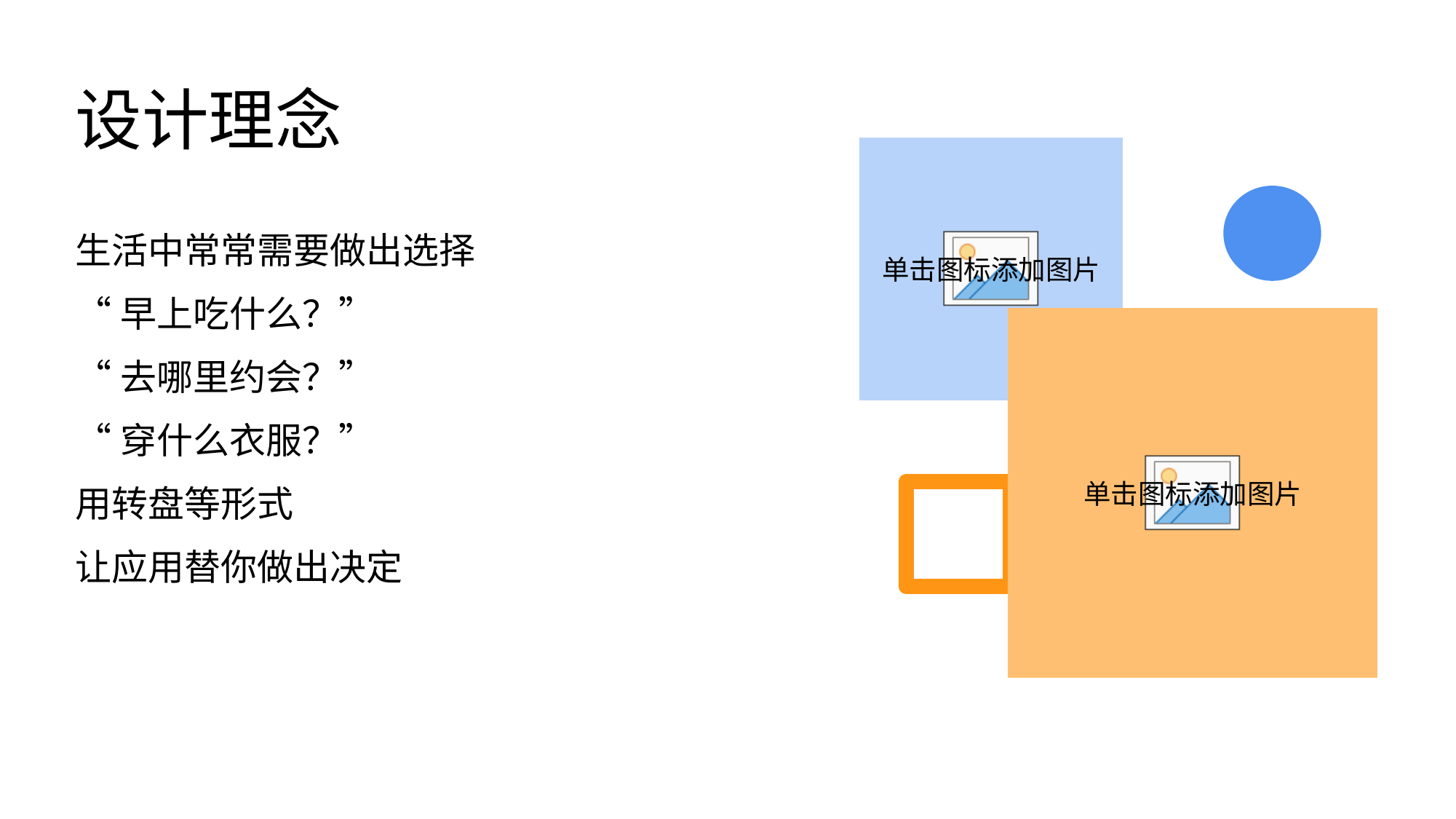

# 设计理念

生活中常常需要做出选择
“早上吃什么？”
“去哪里约会？”
“穿什么衣服？”
用转盘等形式
让应用替你做出决定